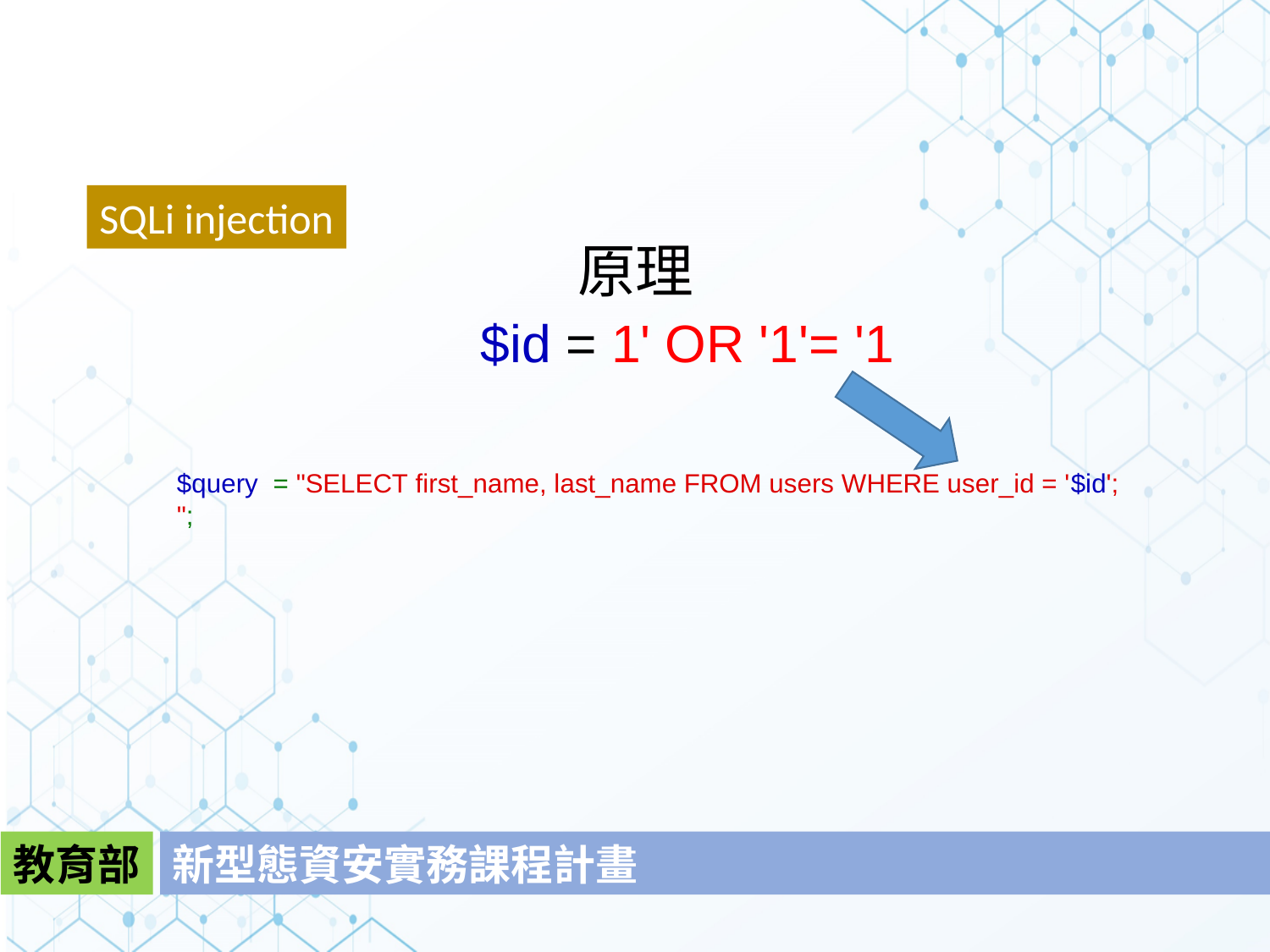

SQLi injection
原理
$id = 1' OR '1'= '1

$query  = "SELECT first_name, last_name FROM users WHERE user_id = '$id';";
教育部
新型態資安實務課程計畫